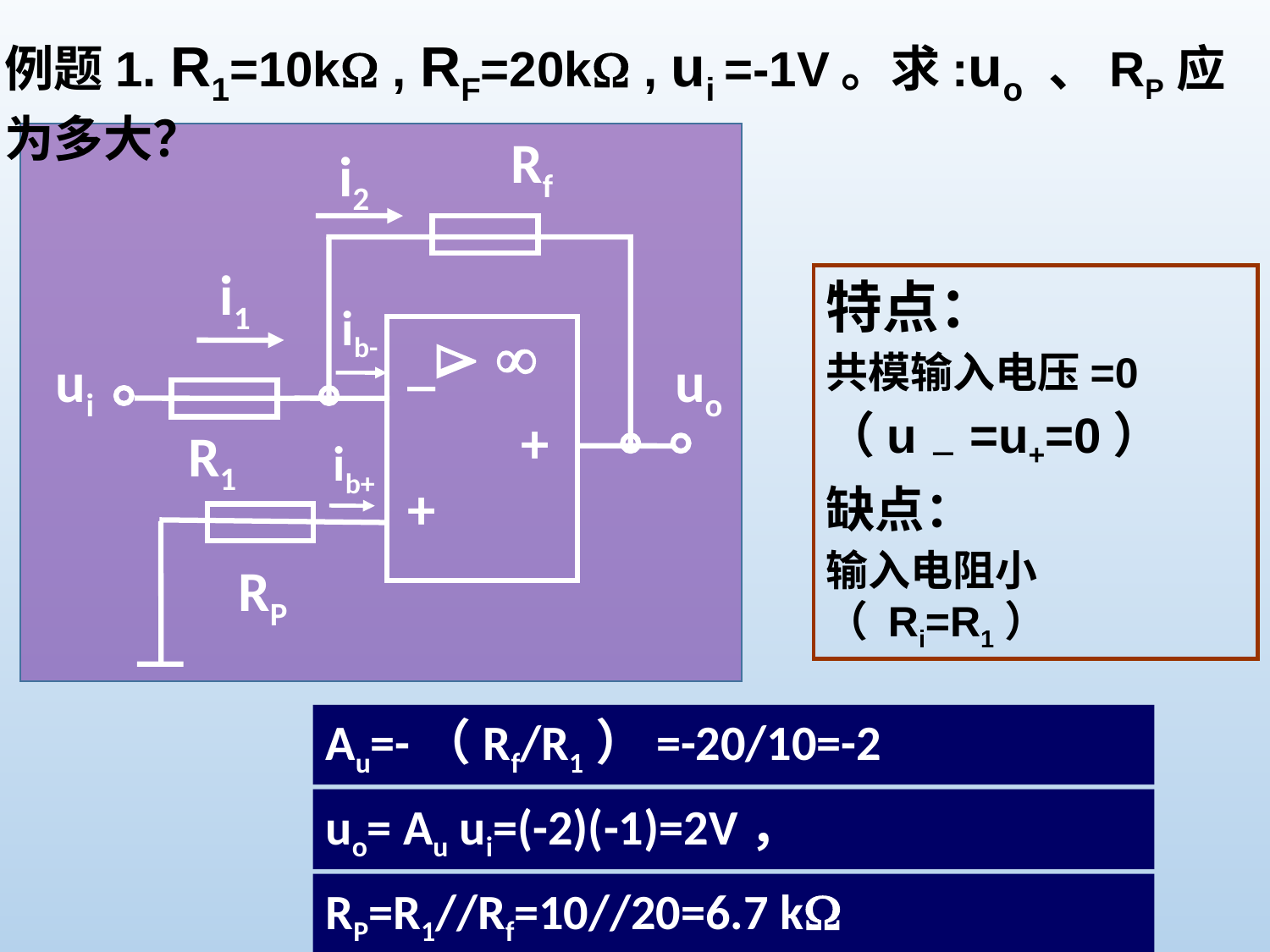

例题1. R1=10kΩ , RF=20kΩ , ui =-1V。求:uo 、RP应为多大？
Rf

∞

_
Δ
ui

+
R1

+

RP

uo
i2

i1

ib-

ib+

特点：
共模输入电压=0
（u－=u+=0）
缺点：
输入电阻小（ Ri=R1）
Au=-（Rf/R1）=-20/10=-2
uo= Au ui=(-2)(-1)=2V，
RP=R1//Rf=10//20=6.7 kΩ